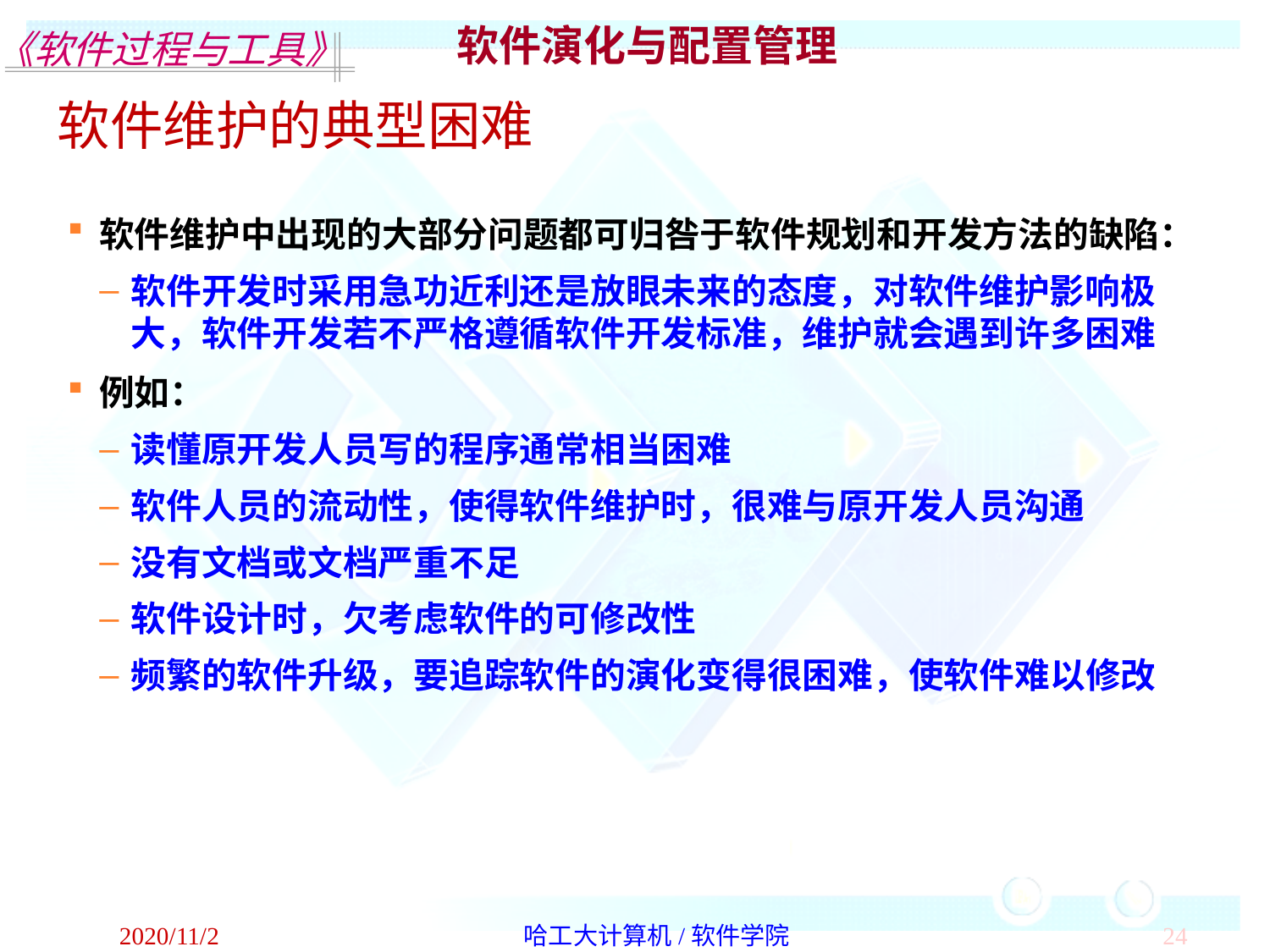

软件演化与配置管理
软件维护的典型困难
软件维护中出现的大部分问题都可归咎于软件规划和开发方法的缺陷：
软件开发时采用急功近利还是放眼未来的态度，对软件维护影响极大，软件开发若不严格遵循软件开发标准，维护就会遇到许多困难
例如：
读懂原开发人员写的程序通常相当困难
软件人员的流动性，使得软件维护时，很难与原开发人员沟通
没有文档或文档严重不足
软件设计时，欠考虑软件的可修改性
频繁的软件升级，要追踪软件的演化变得很困难，使软件难以修改